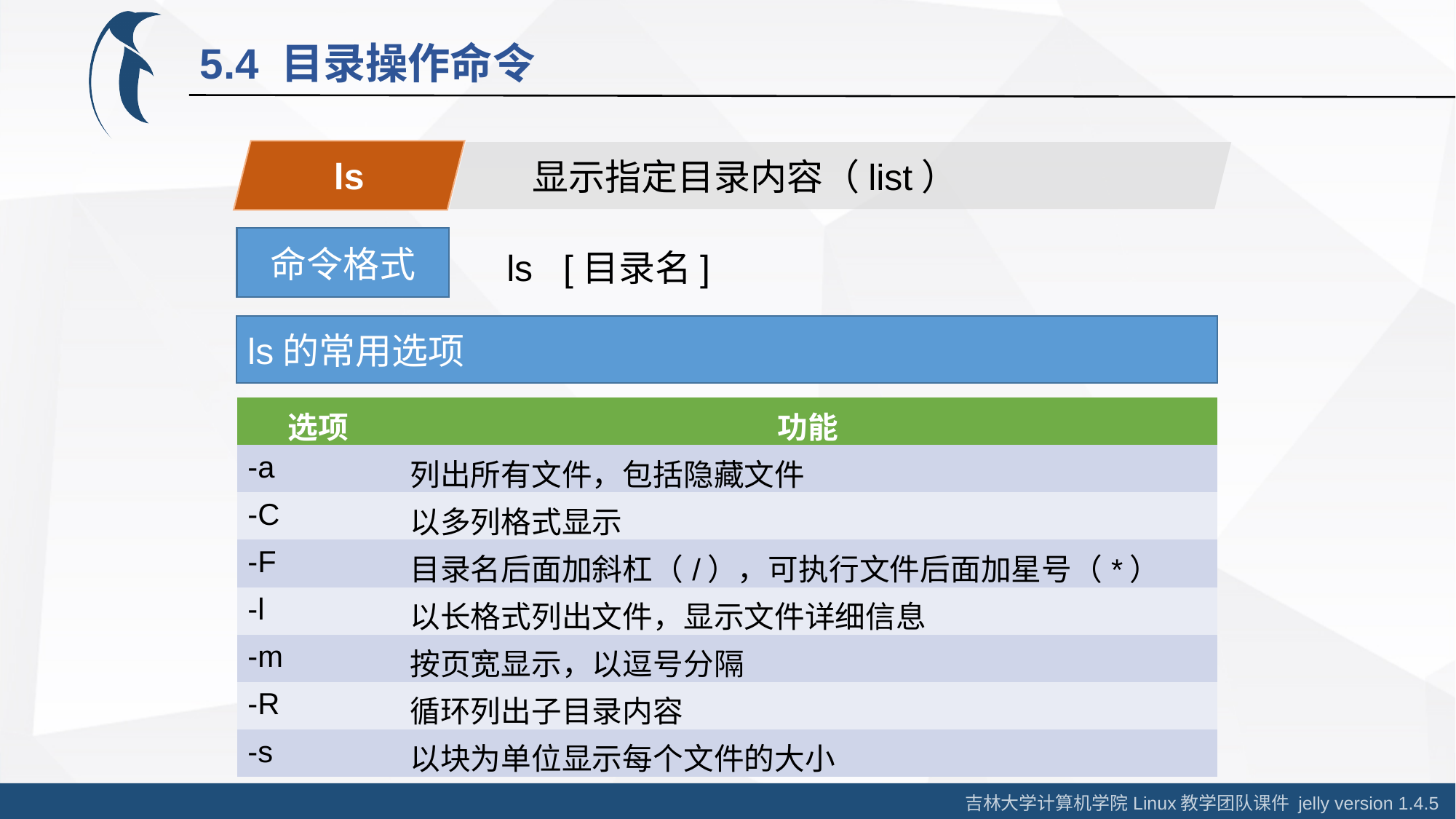

5.4 目录操作命令
ls
显示指定目录内容（list）
命令格式
ls   [目录名]
ls的常用选项
| 选项 | 功能 |
| --- | --- |
| -a | 列出所有文件，包括隐藏文件 |
| -C | 以多列格式显示 |
| -F | 目录名后面加斜杠（/），可执行文件后面加星号（\*） |
| -l | 以长格式列出文件，显示文件详细信息 |
| -m | 按页宽显示，以逗号分隔 |
| -R | 循环列出子目录内容 |
| -s | 以块为单位显示每个文件的大小 |